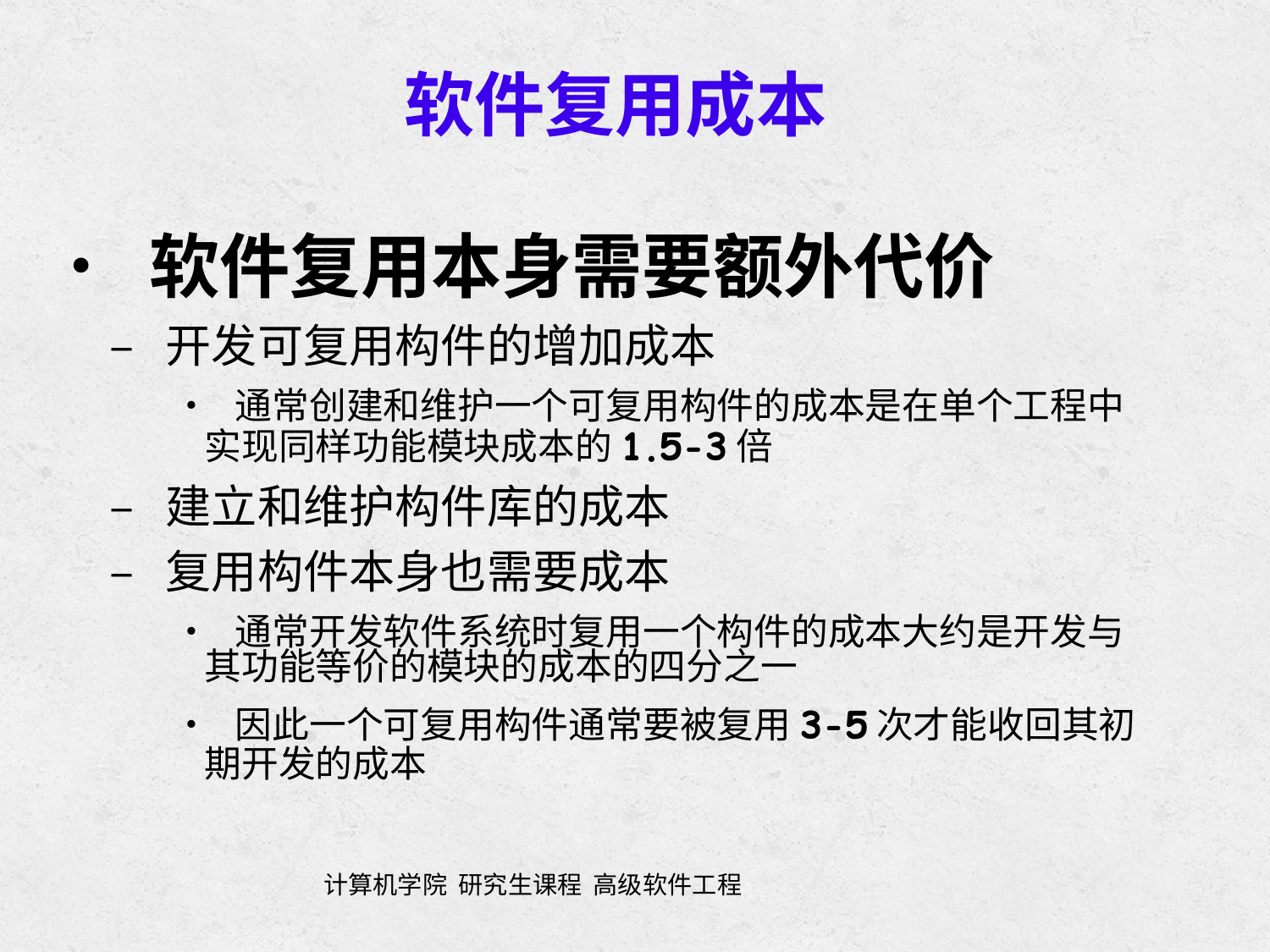

软件复用成本

• 软件复用本身需要额外代价
	–  开发可复用构件的增加成本
		•  通常创建和维护一个可复用构件的成本是在单个工程中
			实现同样功能模块成本的1.5-3倍
	–  建立和维护构件库的成本
	–  复用构件本身也需要成本
		•  通常开发软件系统时复用一个构件的成本大约是开发与
			其功能等价的模块的成本的四分之一
		•  因此一个可复用构件通常要被复用3-5次才能收回其初
			期开发的成本
计算机学院  研究生课程  高级软件工程